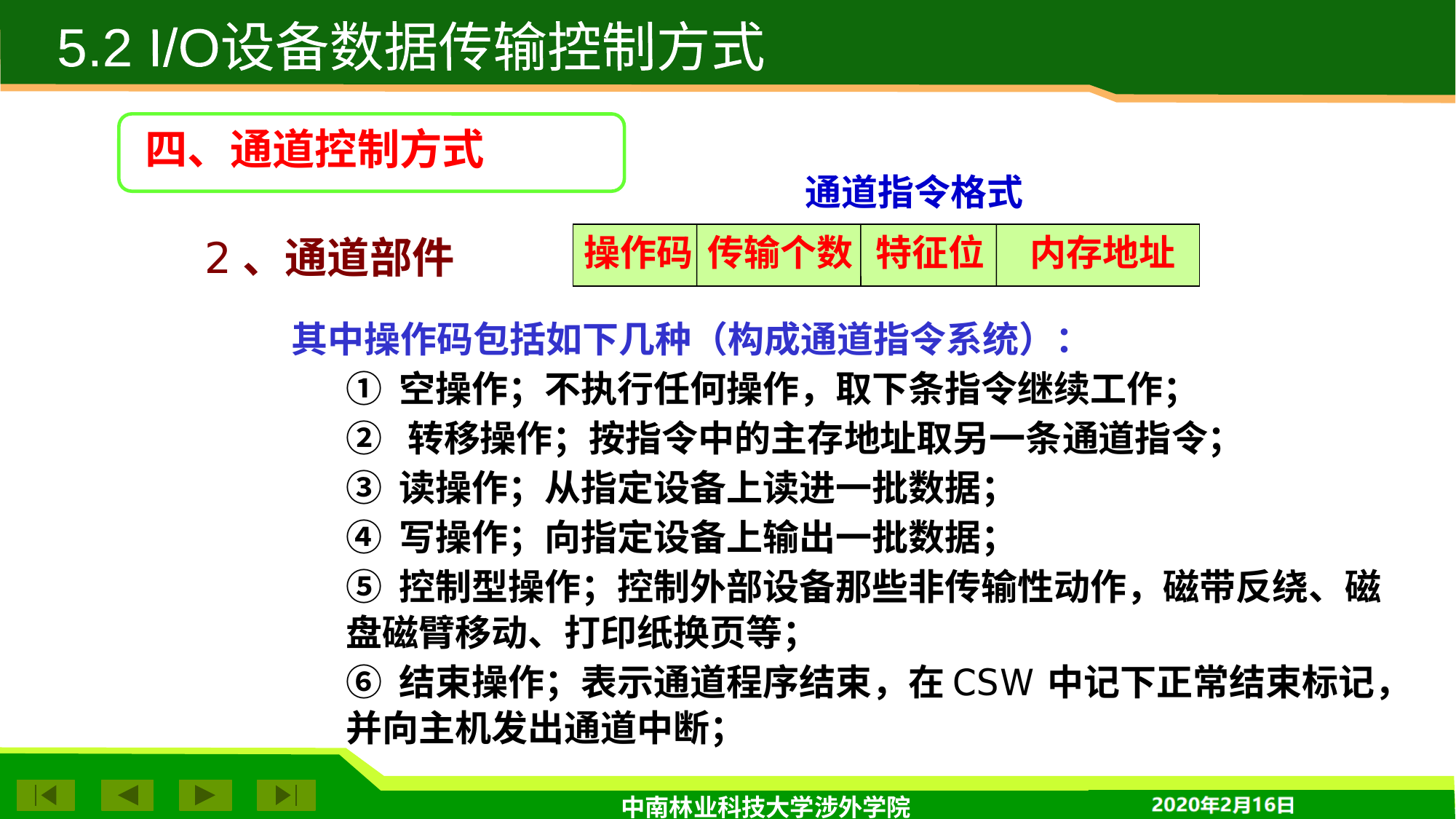

5.2 I/O设备数据传输控制方式

四、通道控制方式
通道指令格式
2、通道部件

操作码

传输个数

特征位

内存地址
其中操作码包括如下几种（构成通道指令系统）：
① 空操作；不执行任何操作，取下条指令继续工作；
②  转移操作；按指令中的主存地址取另一条通道指令；
③ 读操作；从指定设备上读进一批数据；
④ 写操作；向指定设备上输出一批数据；
⑤ 控制型操作；控制外部设备那些非传输性动作，磁带反绕、磁盘磁臂移动、打印纸换页等；
⑥ 结束操作；表示通道程序结束，在CSW中记下正常结束标记，并向主机发出通道中断；